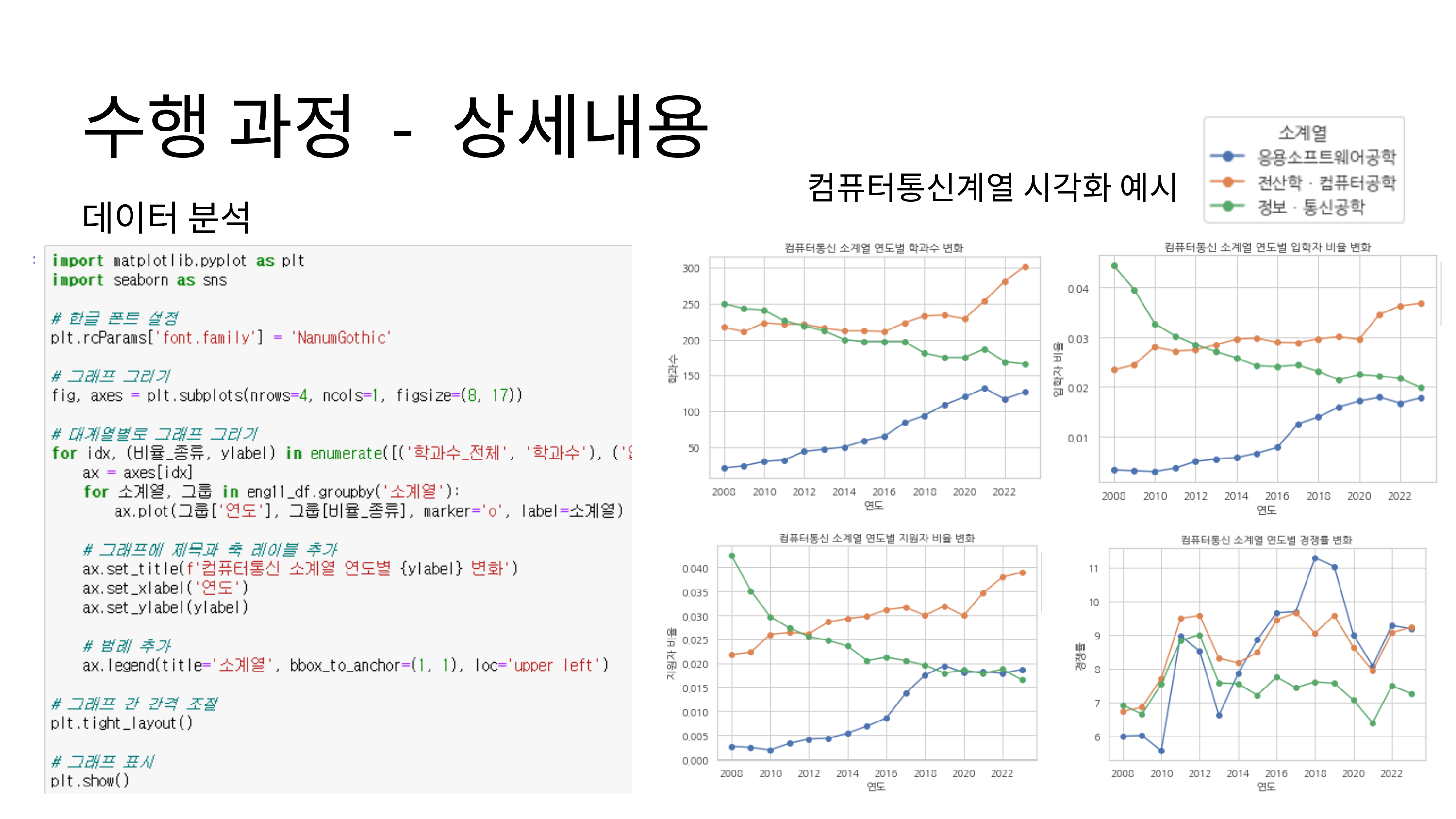

수행 과정 - 상세내용

컴퓨터통신계열 시각화 예시
데이터 분석